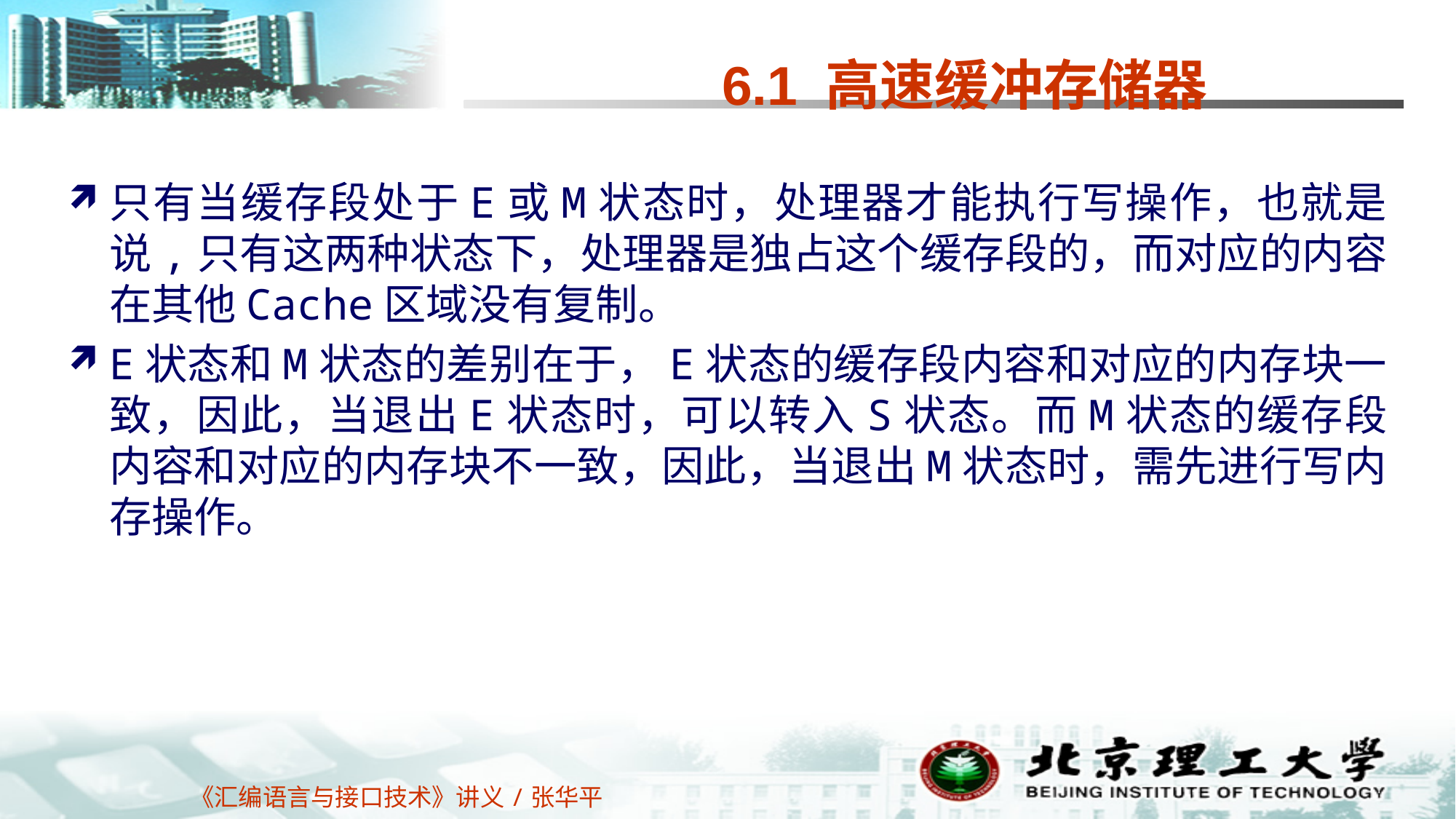

# 6.1 高速缓冲存储器
只有当缓存段处于E或M状态时，处理器才能执行写操作，也就是说,只有这两种状态下，处理器是独占这个缓存段的，而对应的内容在其他Cache区域没有复制。
E状态和M状态的差别在于，E状态的缓存段内容和对应的内存块一致，因此，当退出E状态时，可以转入S状态。而M状态的缓存段内容和对应的内存块不一致，因此，当退出M状态时，需先进行写内存操作。